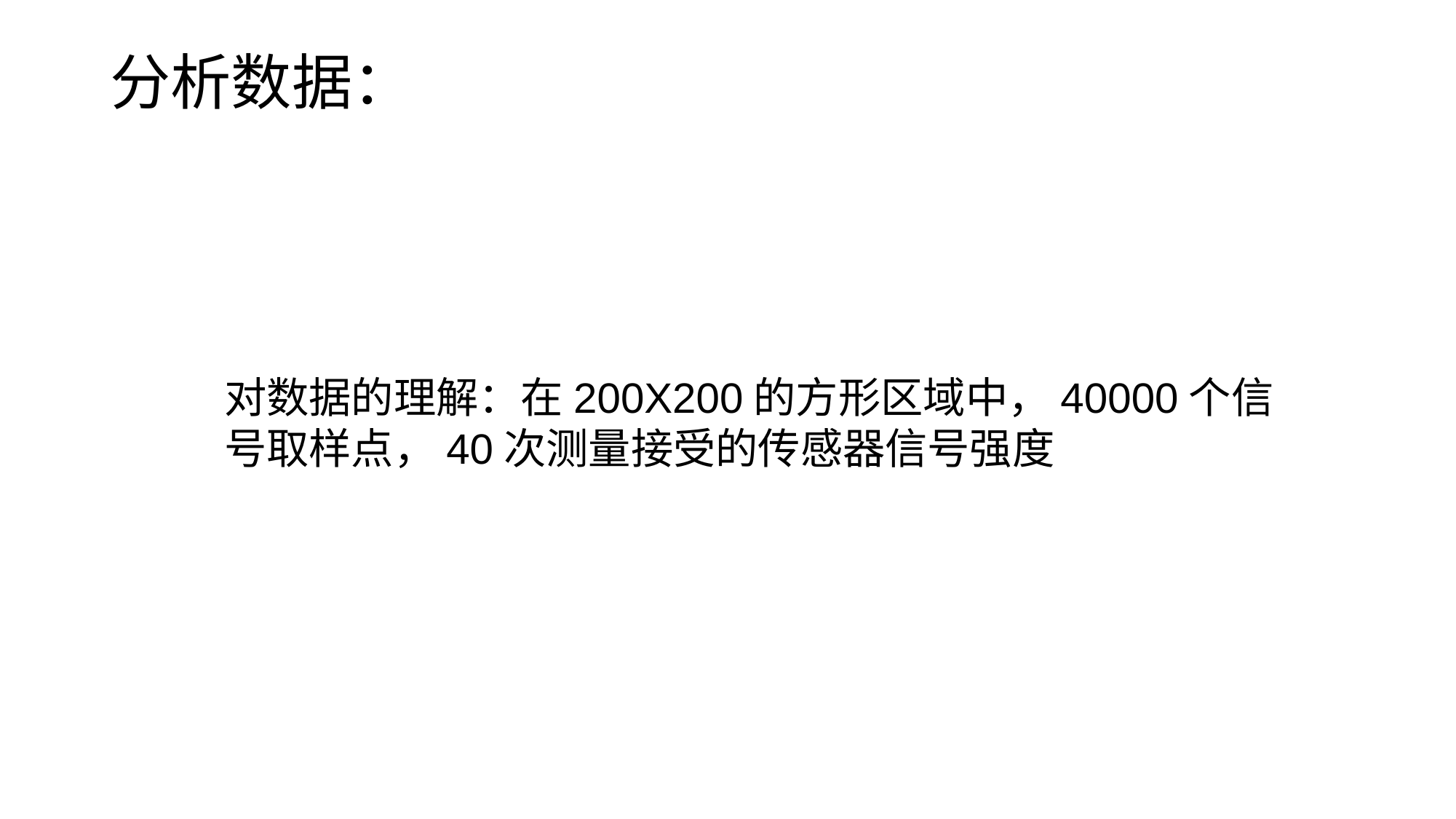

分析数据：
对数据的理解：在200X200的方形区域中，40000个信号取样点，40次测量接受的传感器信号强度